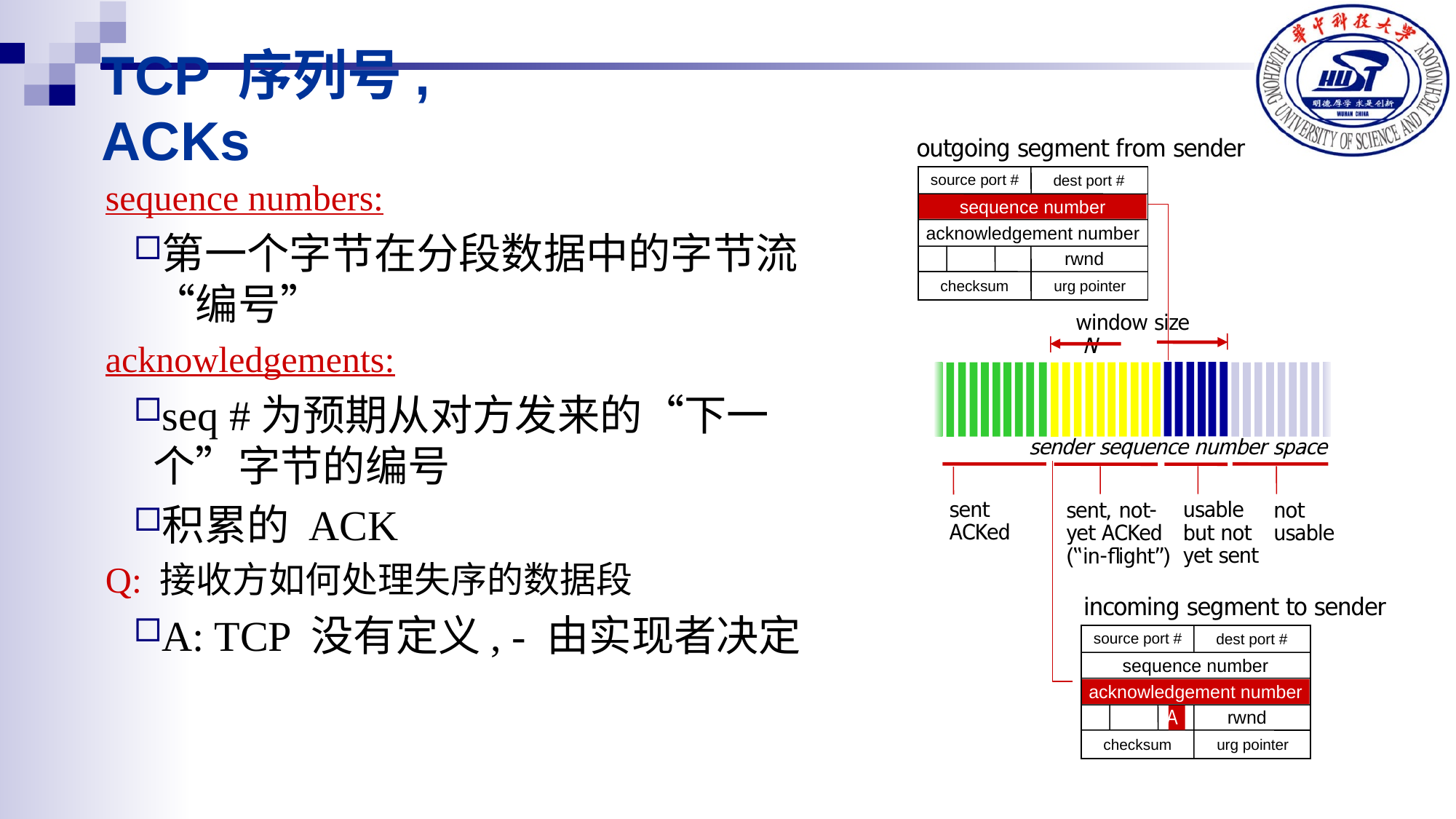

# TCP 序列号, ACKs
outgoing segment from sender
source port #
dest port #

sequence number

acknowledgement number

rwnd

checksum
urg pointer

sequence numbers:
第一个字节在分段数据中的字节流“编号”
acknowledgements:
seq #为预期从对方发来的“下一个”字节的编号
积累的 ACK
Q: 接收方如何处理失序的数据段
A: TCP 没有定义, - 由实现者决定
window size
 N

sender sequence number space

incoming segment to sender
source port #
dest port #

sequence number

acknowledgement number

rwnd

checksum
urg pointer

sent
ACKed
usable
but not
yet sent
sent, not-yet ACKed
(“in-flight”)
not
usable
A

58